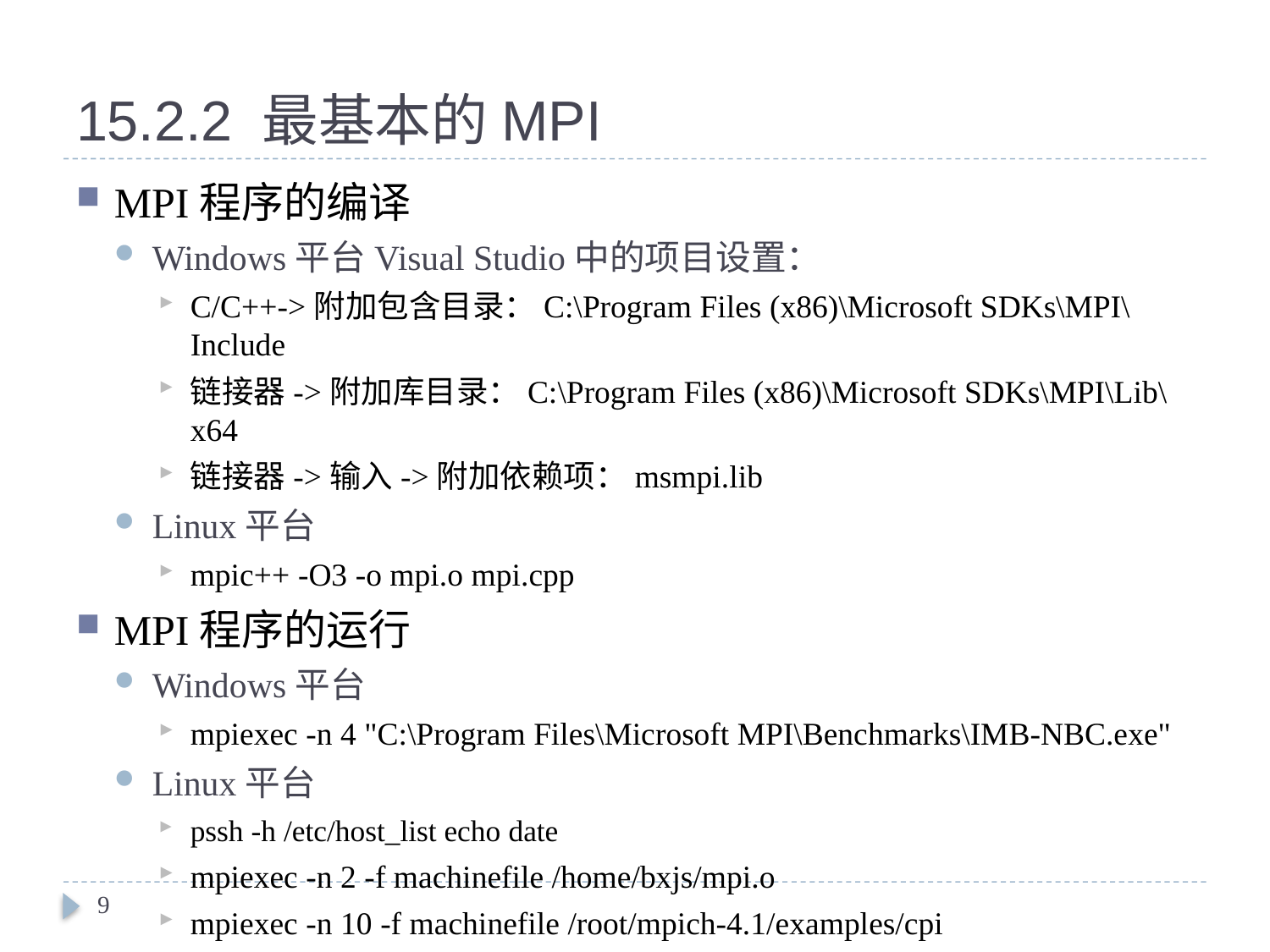

# 15.2.2 最基本的MPI
MPI程序的编译
Windows平台Visual Studio中的项目设置：
C/C++->附加包含目录：C:\Program Files (x86)\Microsoft SDKs\MPI\Include
链接器->附加库目录：C:\Program Files (x86)\Microsoft SDKs\MPI\Lib\x64
链接器->输入->附加依赖项：msmpi.lib
Linux平台
mpic++ -O3 -o mpi.o mpi.cpp
MPI程序的运行
Windows平台
mpiexec -n 4 "C:\Program Files\Microsoft MPI\Benchmarks\IMB-NBC.exe"
Linux平台
pssh -h /etc/host_list echo date
mpiexec -n 2 -f machinefile /home/bxjs/mpi.o
mpiexec -n 10 -f machinefile /root/mpich-4.1/examples/cpi
9